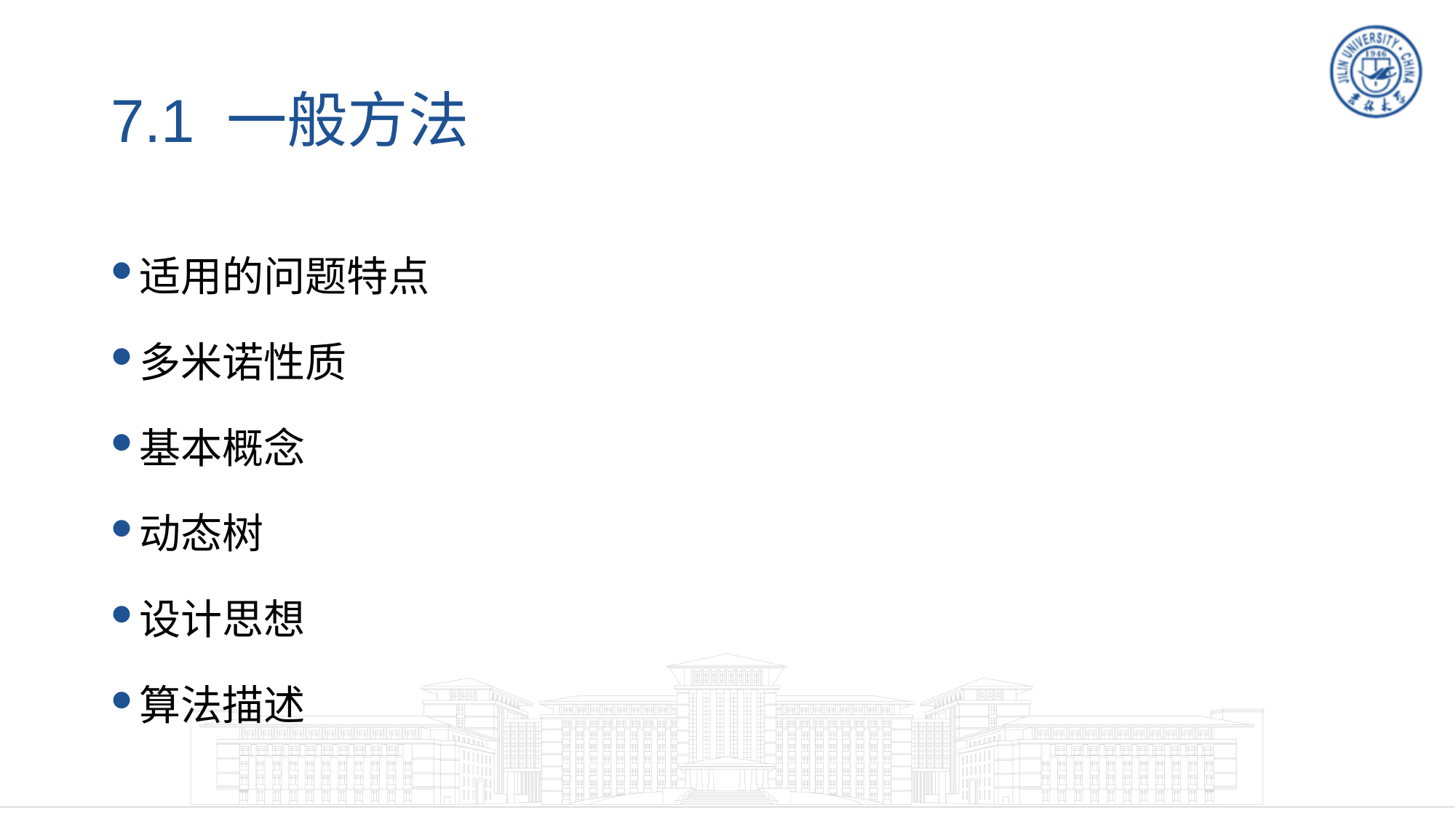

# 7.1 一般方法
适用的问题特点
多米诺性质
基本概念
动态树
设计思想
算法描述
3